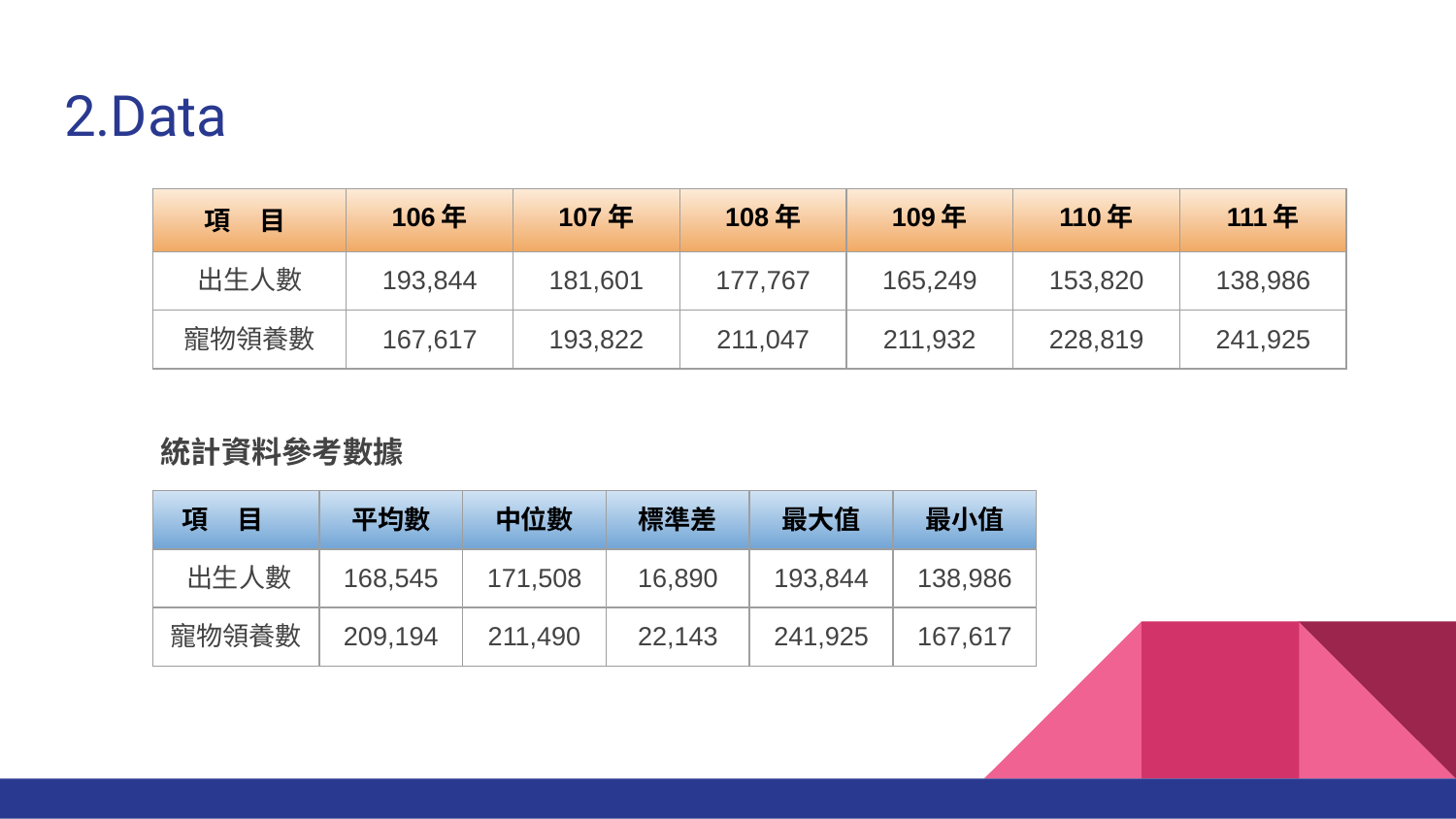

# 2.Data

| 項 目 | 106年 | 107年 | 108年 | 109年 | 110年 | 111年 |
| --- | --- | --- | --- | --- | --- | --- |
| 出生人數 | 193,844 | 181,601 | 177,767 | 165,249 | 153,820 | 138,986 |
| 寵物領養數 | 167,617 | 193,822 | 211,047 | 211,932 | 228,819 | 241,925 |
統計資料參考數據
| 項 目 | 平均數 | 中位數 | 標準差 | 最大值 | 最小值 |
| --- | --- | --- | --- | --- | --- |
| 出生人數 | 168,545 | 171,508 | 16,890 | 193,844 | 138,986 |
| 寵物領養數 | 209,194 | 211,490 | 22,143 | 241,925 | 167,617 |